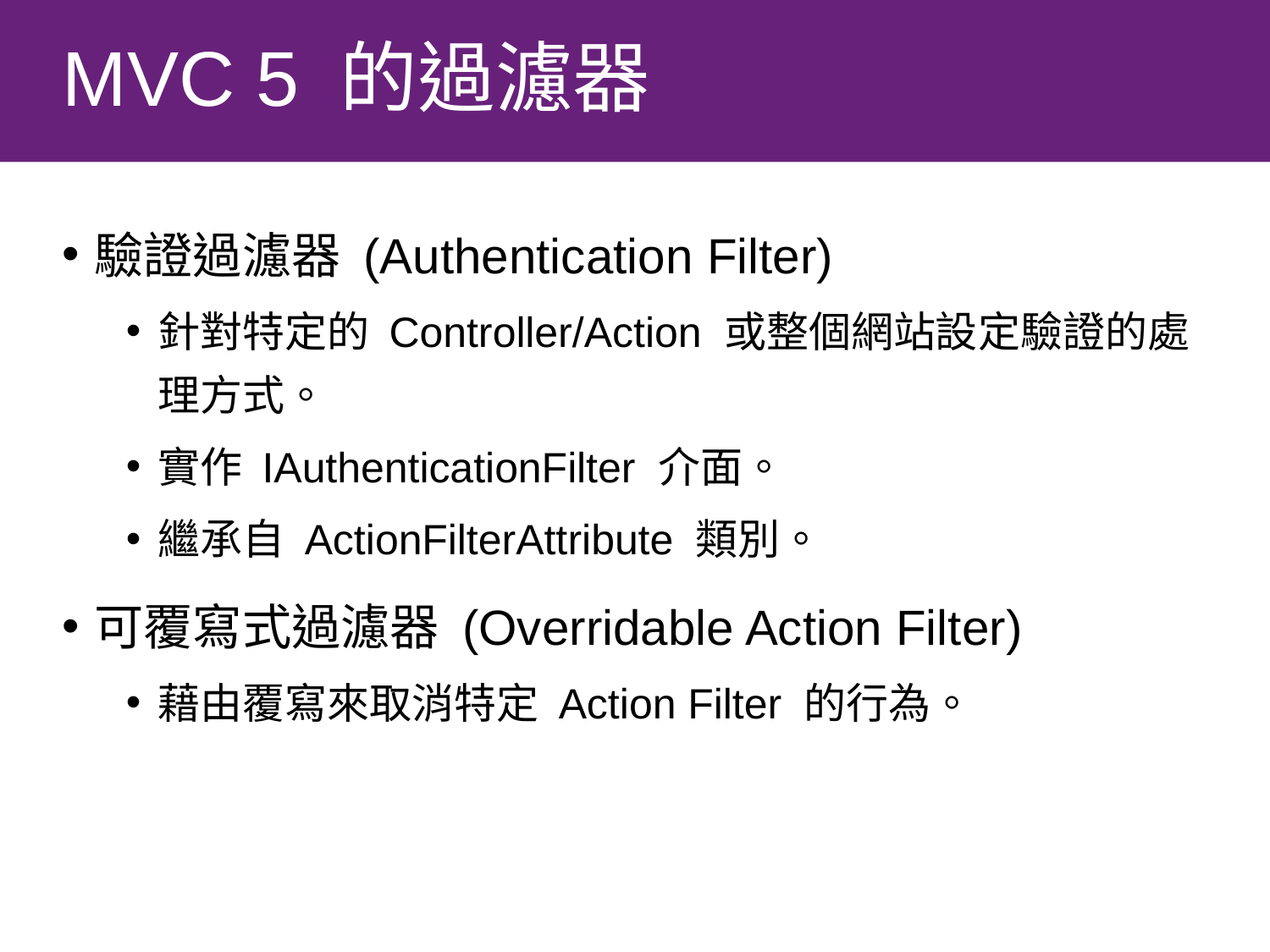

# MVC 5 的過濾器
驗證過濾器 (Authentication Filter)
針對特定的 Controller/Action 或整個網站設定驗證的處理方式。
實作 IAuthenticationFilter 介面。
繼承自 ActionFilterAttribute 類別。
可覆寫式過濾器 (Overridable Action Filter)
藉由覆寫來取消特定 Action Filter 的行為。